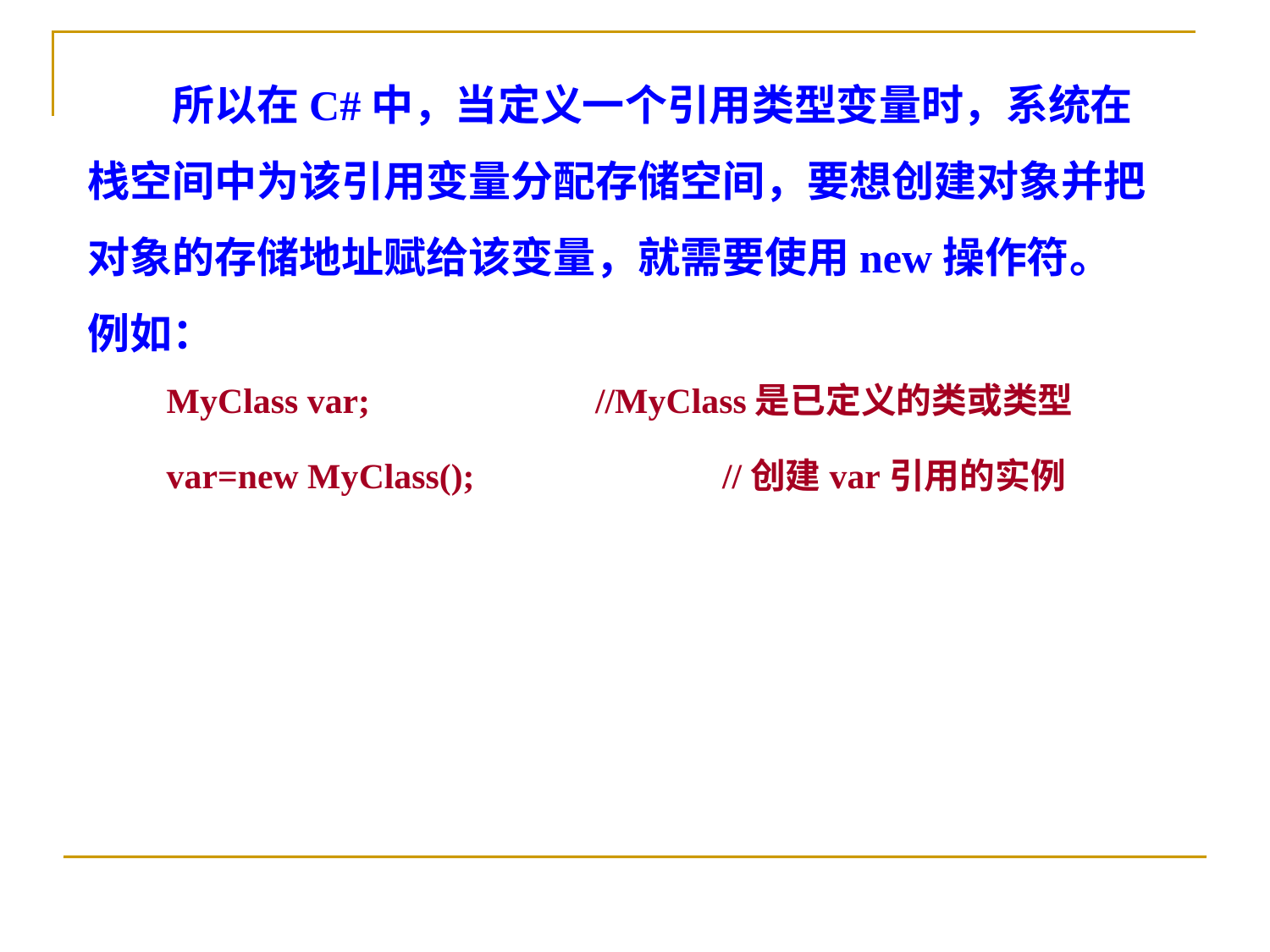

所以在C#中，当定义一个引用类型变量时，系统在栈空间中为该引用变量分配存储空间，要想创建对象并把对象的存储地址赋给该变量，就需要使用new操作符。例如：
　　MyClass var;		//MyClass是已定义的类或类型
　　var=new MyClass();		//创建var引用的实例